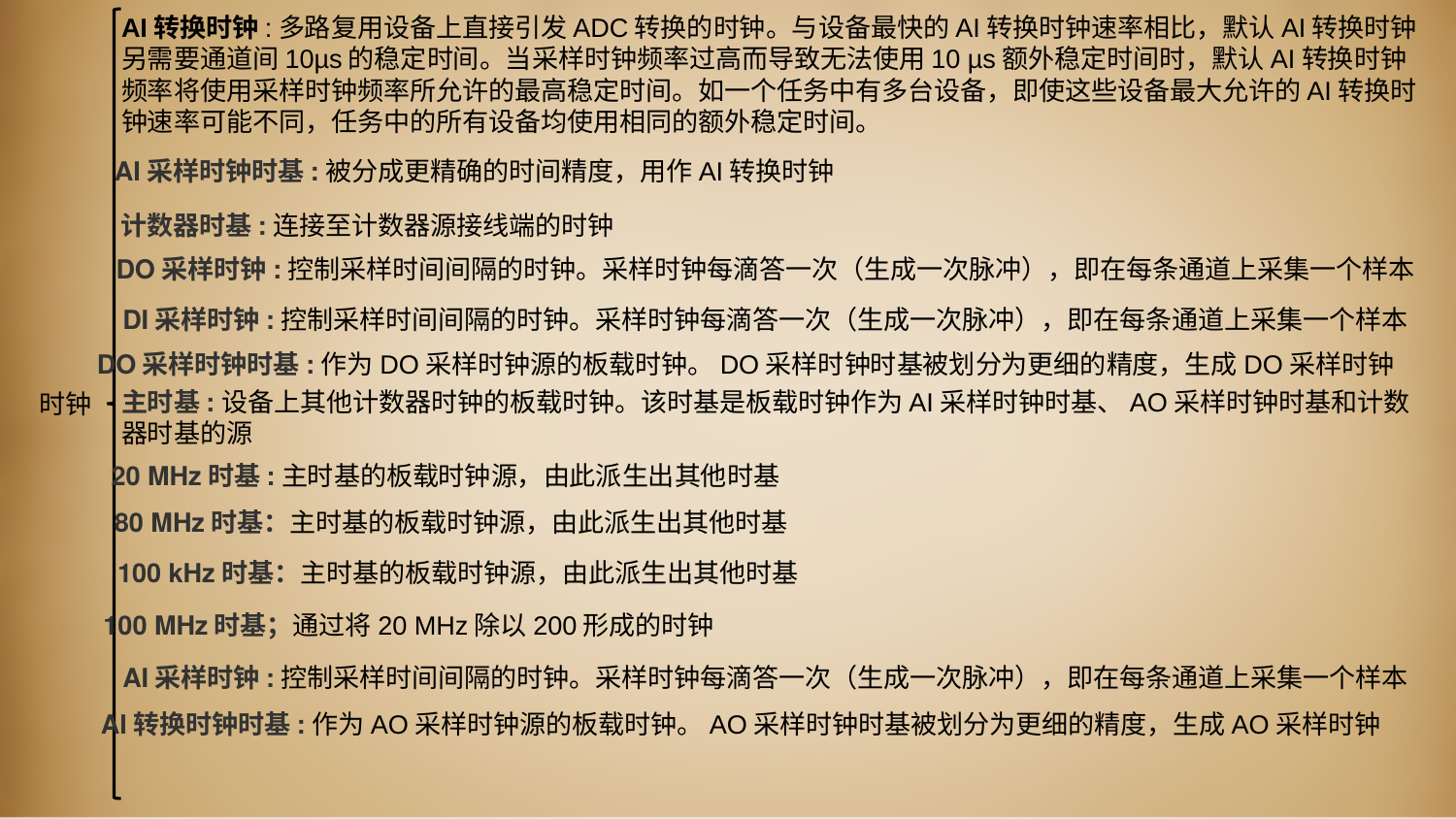

AI转换时钟:多路复用设备上直接引发ADC转换的时钟。与设备最快的AI转换时钟速率相比，默认AI转换时钟另需要通道间10µs的稳定时间。当采样时钟频率过高而导致无法使用10 µs额外稳定时间时，默认AI转换时钟频率将使用采样时钟频率所允许的最高稳定时间。如一个任务中有多台设备，即使这些设备最大允许的AI转换时钟速率可能不同，任务中的所有设备均使用相同的额外稳定时间。

AI采样时钟时基:被分成更精确的时间精度，用作AI转换时钟
计数器时基:连接至计数器源接线端的时钟
DO采样时钟:控制采样时间间隔的时钟。采样时钟每滴答一次（生成一次脉冲），即在每条通道上采集一个样本
DI采样时钟:控制采样时间间隔的时钟。采样时钟每滴答一次（生成一次脉冲），即在每条通道上采集一个样本
DO采样时钟时基:作为DO采样时钟源的板载时钟。DO采样时钟时基被划分为更细的精度，生成DO采样时钟
主时基:设备上其他计数器时钟的板载时钟。该时基是板载时钟作为AI采样时钟时基、AO采样时钟时基和计数器时基的源
时钟
20 MHz时基:主时基的板载时钟源，由此派生出其他时基
80 MHz时基：主时基的板载时钟源，由此派生出其他时基
100 kHz时基：主时基的板载时钟源，由此派生出其他时基
100 MHz时基；通过将20 MHz除以200形成的时钟
AI采样时钟:控制采样时间间隔的时钟。采样时钟每滴答一次（生成一次脉冲），即在每条通道上采集一个样本
AI转换时钟时基:作为AO采样时钟源的板载时钟。AO采样时钟时基被划分为更细的精度，生成AO采样时钟